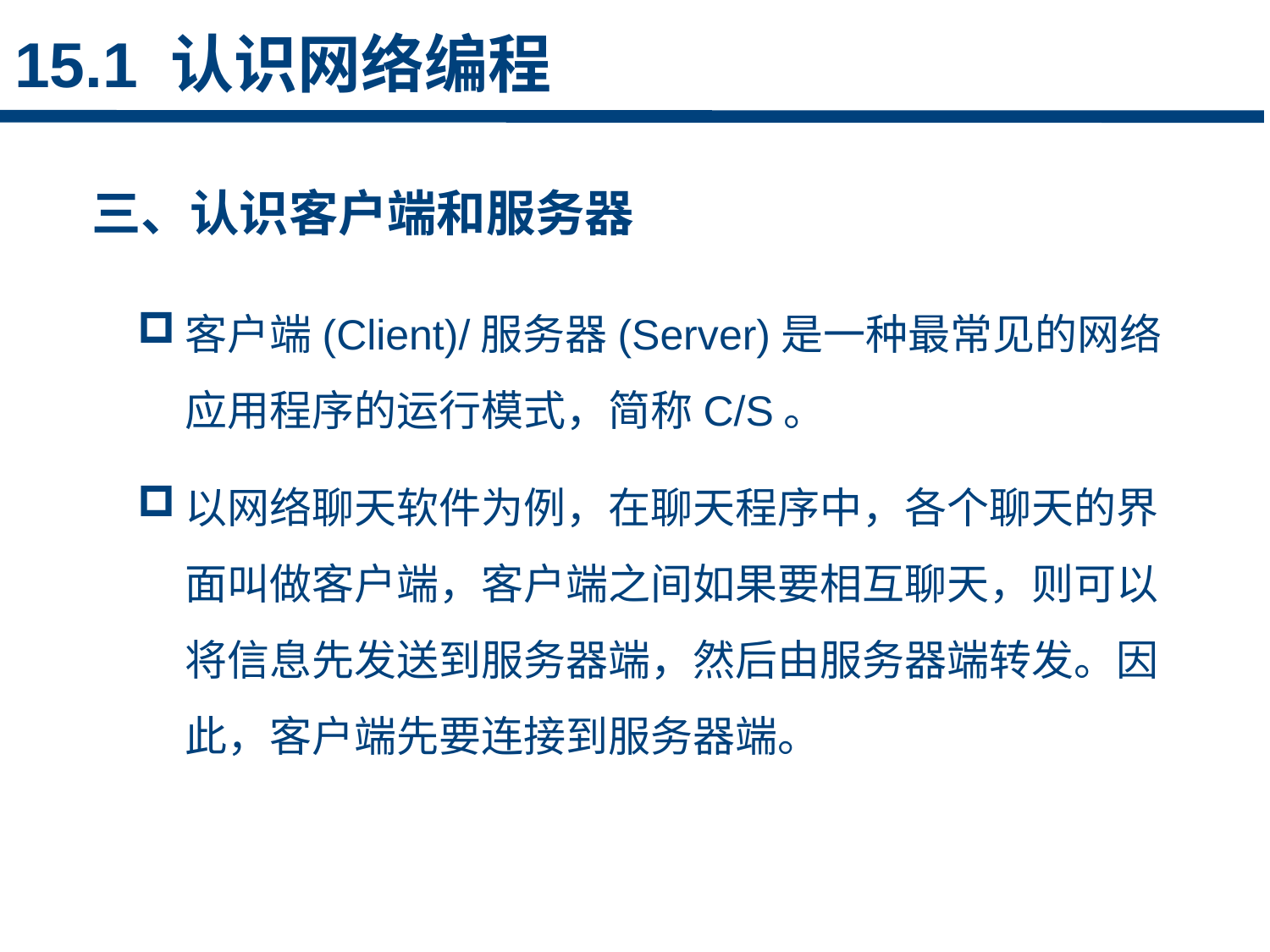

15.1 认识网络编程
三、认识客户端和服务器
点击添加文本
客户端(Client)/服务器(Server)是一种最常见的网络应用程序的运行模式，简称C/S。
以网络聊天软件为例，在聊天程序中，各个聊天的界面叫做客户端，客户端之间如果要相互聊天，则可以将信息先发送到服务器端，然后由服务器端转发。因此，客户端先要连接到服务器端。
点击添加文本
点击添加文本
点击添加文本